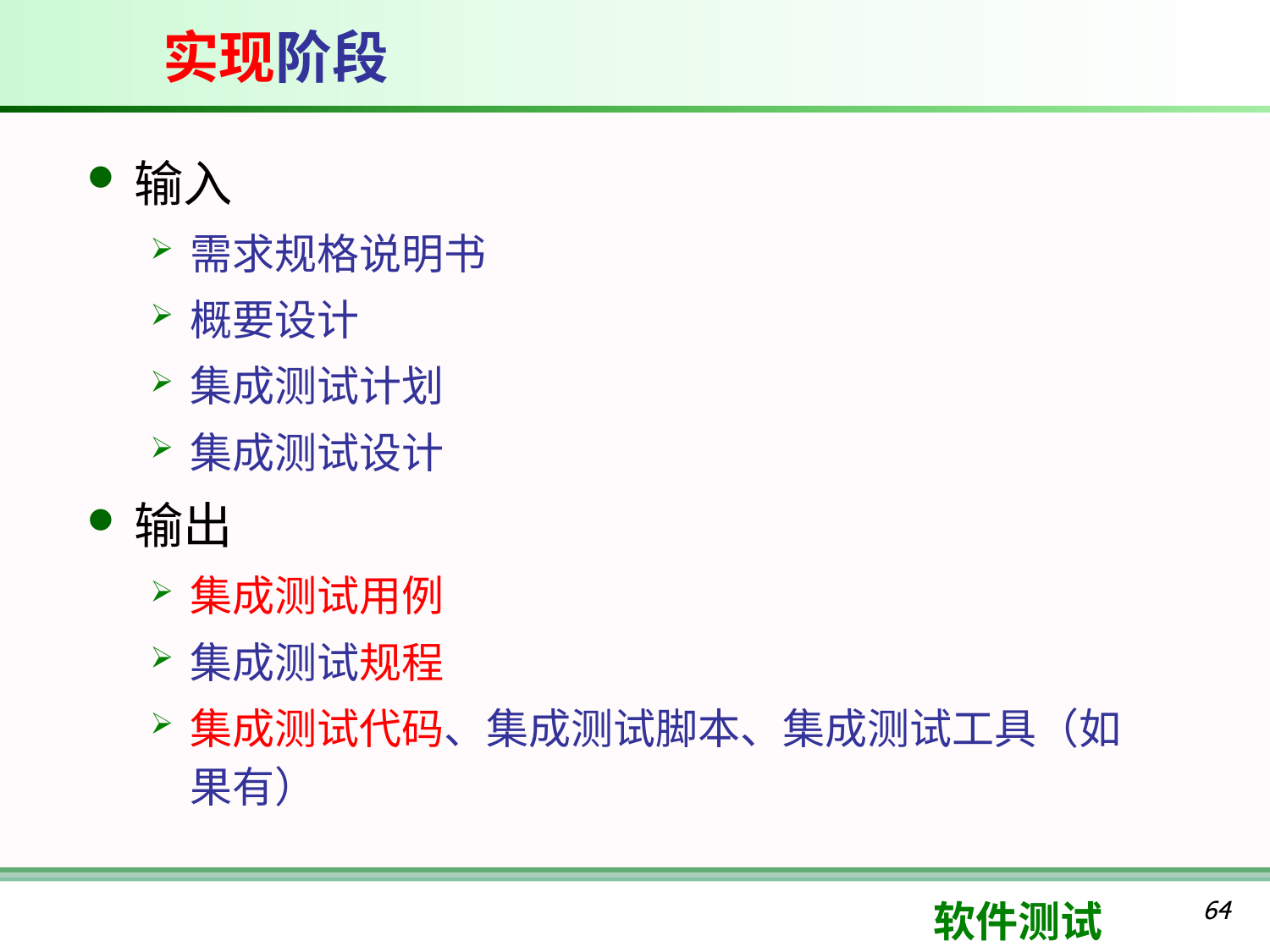

实现阶段
输入
需求规格说明书
概要设计
集成测试计划
集成测试设计
输出
集成测试用例
集成测试规程
集成测试代码、集成测试脚本、集成测试工具（如果有）
64